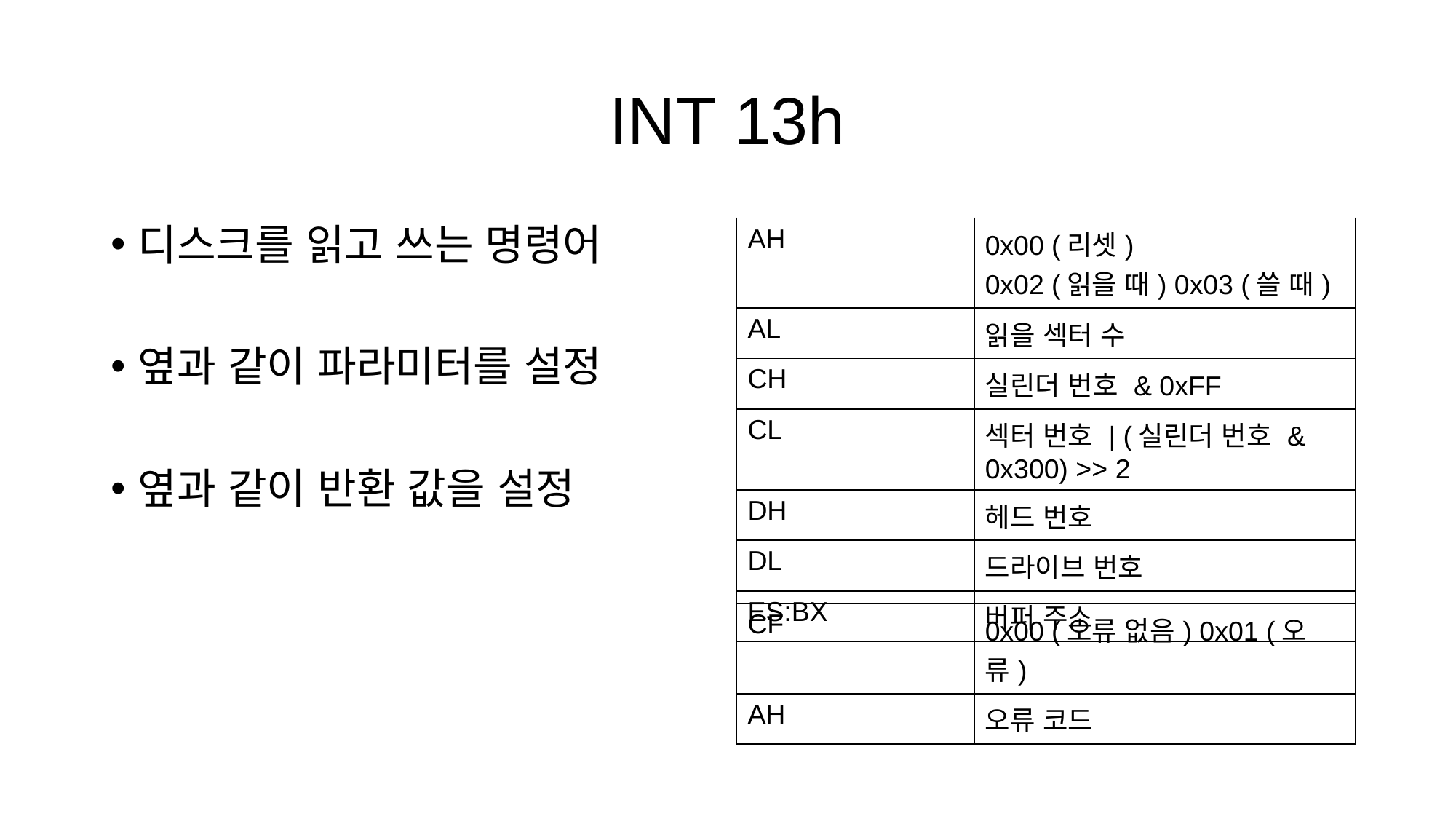

# INT 13h
디스크를 읽고 쓰는 명령어

옆과 같이 파라미터를 설정

옆과 같이 반환 값을 설정
| AH | 0x00 (리셋) 0x02 (읽을 때) 0x03 (쓸 때) |
| --- | --- |
| AL | 읽을 섹터 수 |
| CH | 실린더 번호 & 0xFF |
| CL | 섹터 번호 | (실린더 번호 & 0x300) >> 2 |
| DH | 헤드 번호 |
| DL | 드라이브 번호 |
| ES:BX | 버퍼 주소 |
| CF | 0x00 (오류 없음) 0x01 (오류) |
| --- | --- |
| AH | 오류 코드 |